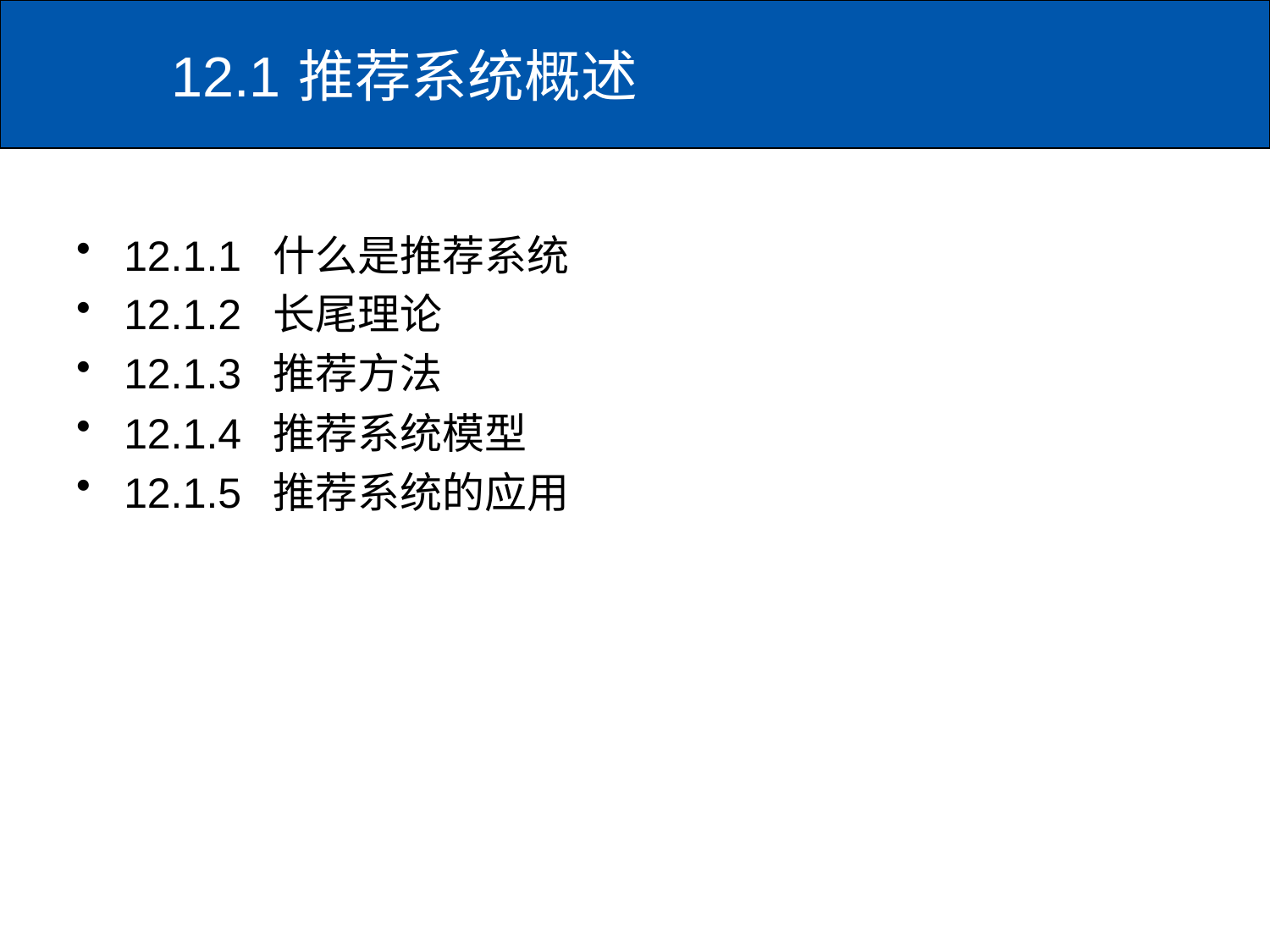

# 12.1	推荐系统概述
12.1.1	 什么是推荐系统
12.1.2	 长尾理论
12.1.3	 推荐方法
12.1.4	 推荐系统模型
12.1.5	 推荐系统的应用